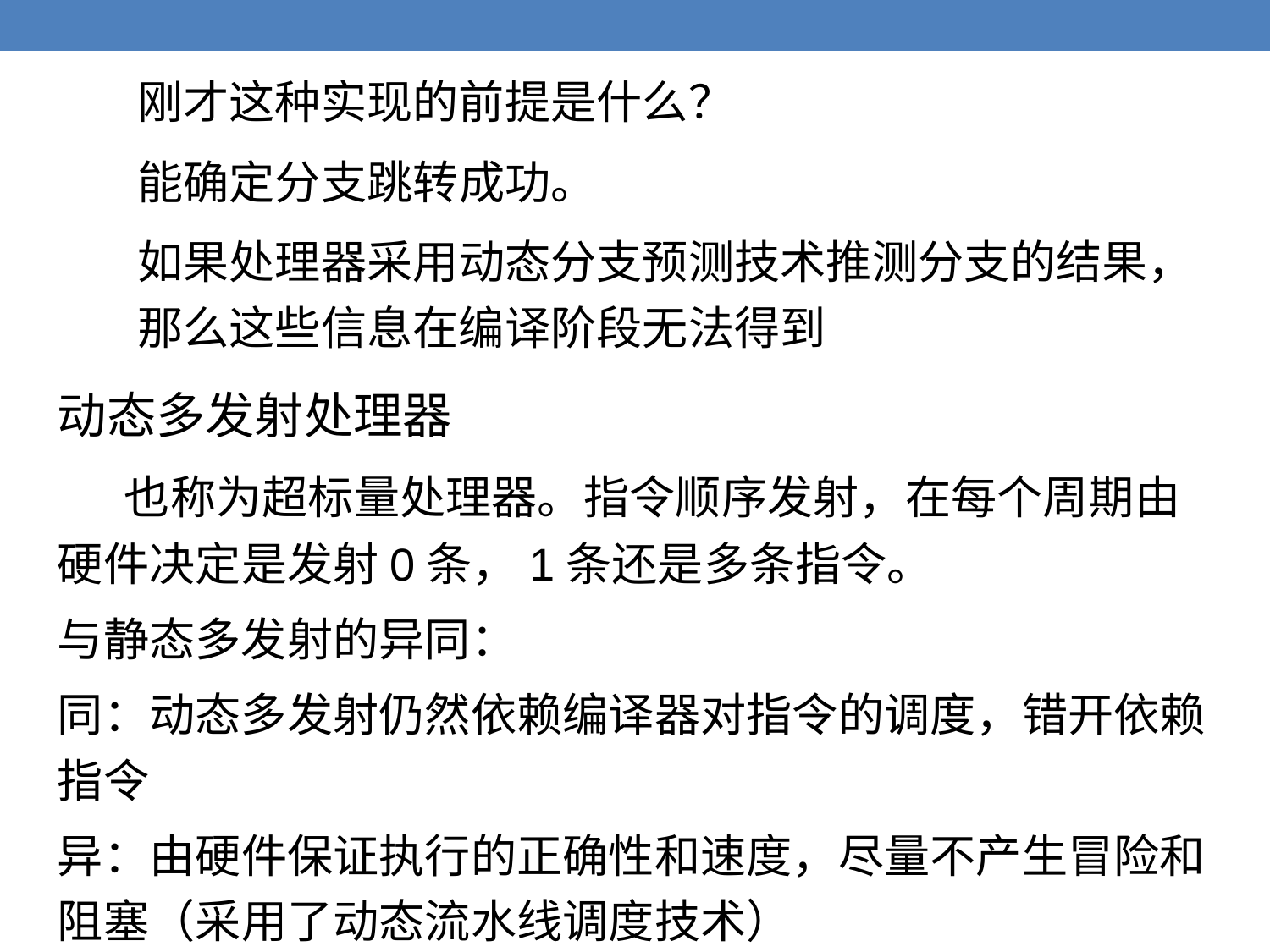

85
刚才这种实现的前提是什么？
能确定分支跳转成功。
如果处理器采用动态分支预测技术推测分支的结果，那么这些信息在编译阶段无法得到
动态多发射处理器
     也称为超标量处理器。指令顺序发射，在每个周期由硬件决定是发射0条，1条还是多条指令。
与静态多发射的异同：
同：动态多发射仍然依赖编译器对指令的调度，错开依赖指令
异：由硬件保证执行的正确性和速度，尽量不产生冒险和阻塞（采用了动态流水线调度技术）